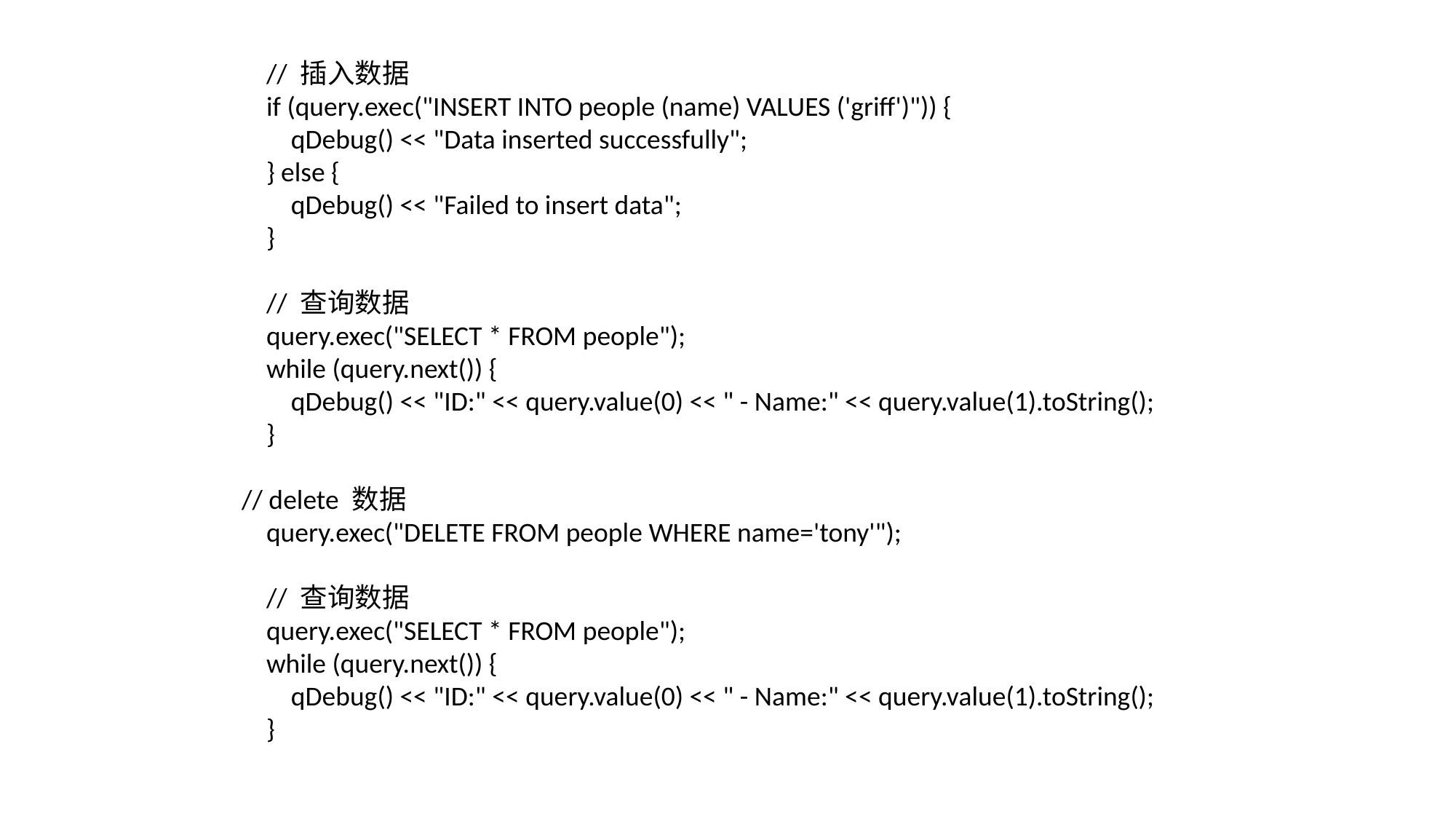

// 插入数据
    if (query.exec("INSERT INTO people (name) VALUES ('griff')")) {
        qDebug() << "Data inserted successfully";
    } else {
        qDebug() << "Failed to insert data";
    }

    // 查询数据
    query.exec("SELECT * FROM people");
    while (query.next()) {
        qDebug() << "ID:" << query.value(0) << " - Name:" << query.value(1).toString();
    }

// delete 数据
    query.exec("DELETE FROM people WHERE name='tony'");

    // 查询数据
    query.exec("SELECT * FROM people");
    while (query.next()) {
        qDebug() << "ID:" << query.value(0) << " - Name:" << query.value(1).toString();
    }